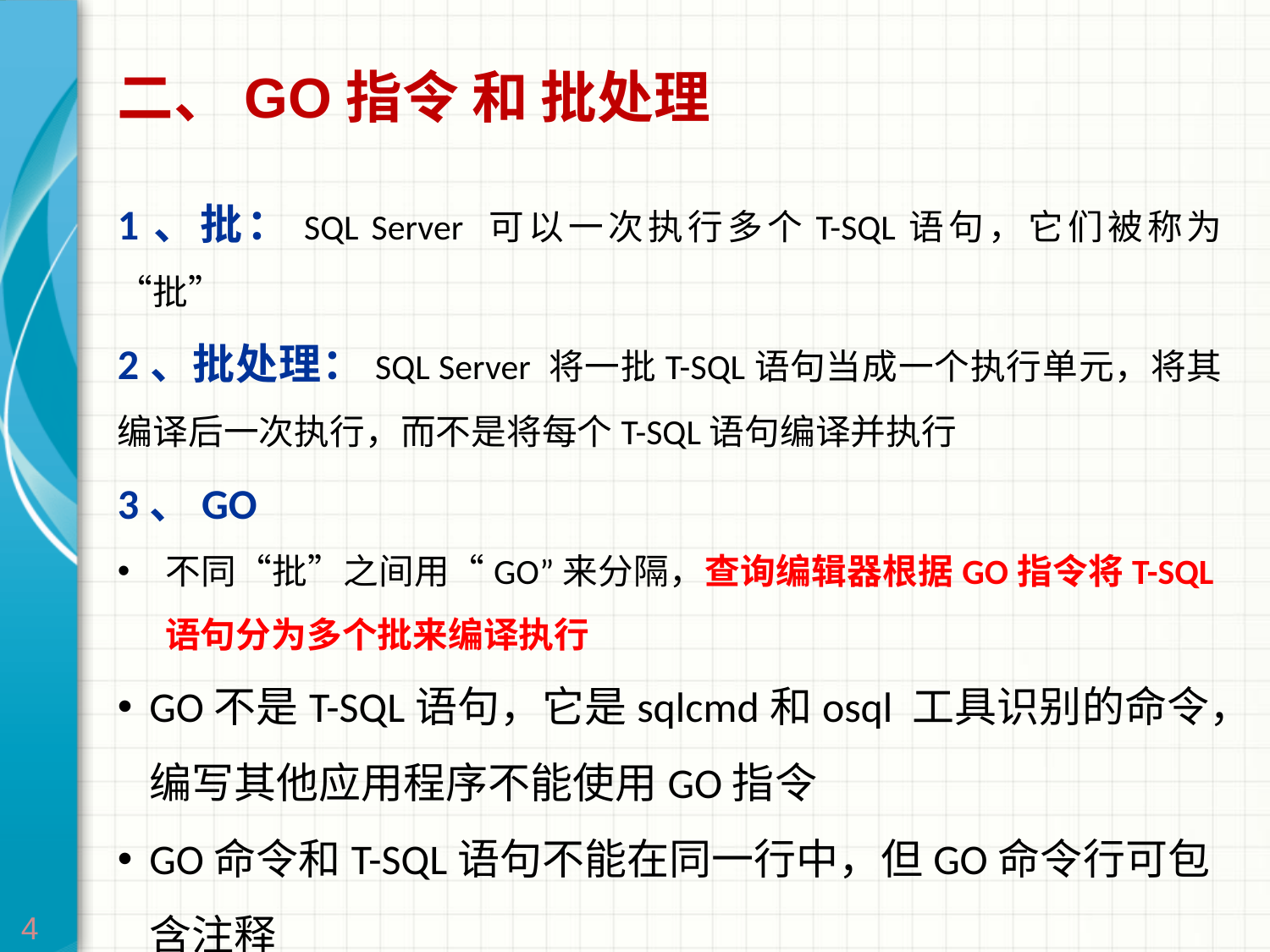

# 二、GO指令 和 批处理
1、批：SQL Server 可以一次执行多个T-SQL语句，它们被称为“批”
2、批处理：SQL Server 将一批T-SQL语句当成一个执行单元，将其编译后一次执行，而不是将每个T-SQL语句编译并执行
3、GO
不同“批”之间用“GO”来分隔，查询编辑器根据GO指令将T-SQL语句分为多个批来编译执行
GO不是T-SQL语句，它是sqlcmd和osql 工具识别的命令，编写其他应用程序不能使用GO指令
GO命令和T-SQL语句不能在同一行中，但GO命令行可包含注释
批与批之间独立，一个批出现错误不会影响其他批的运行
4